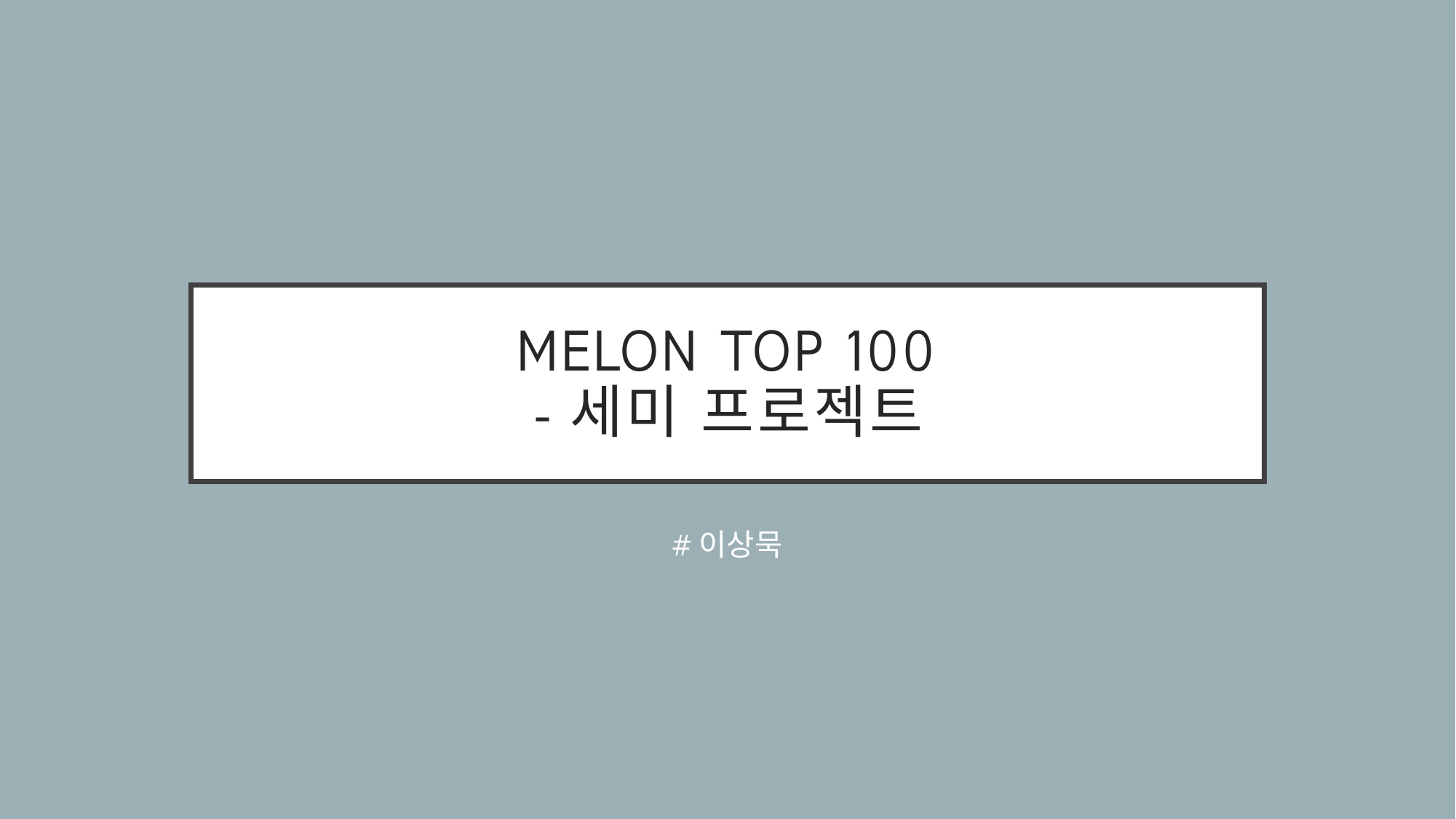

# Melon Top 100 -세미 프로젝트
#이상묵